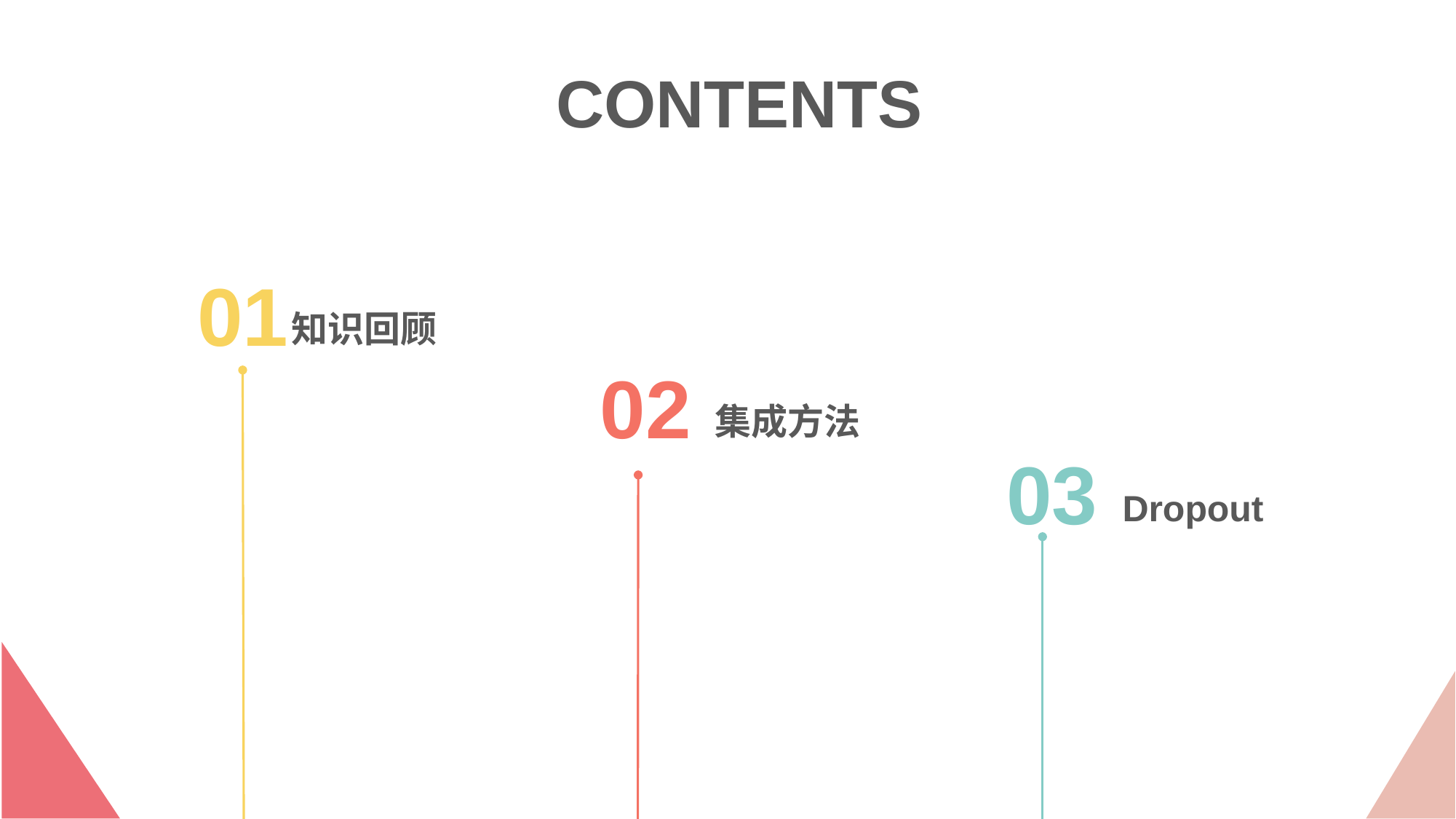

CONTENTS
01
知识回顾
02
集成方法
03
Dropout